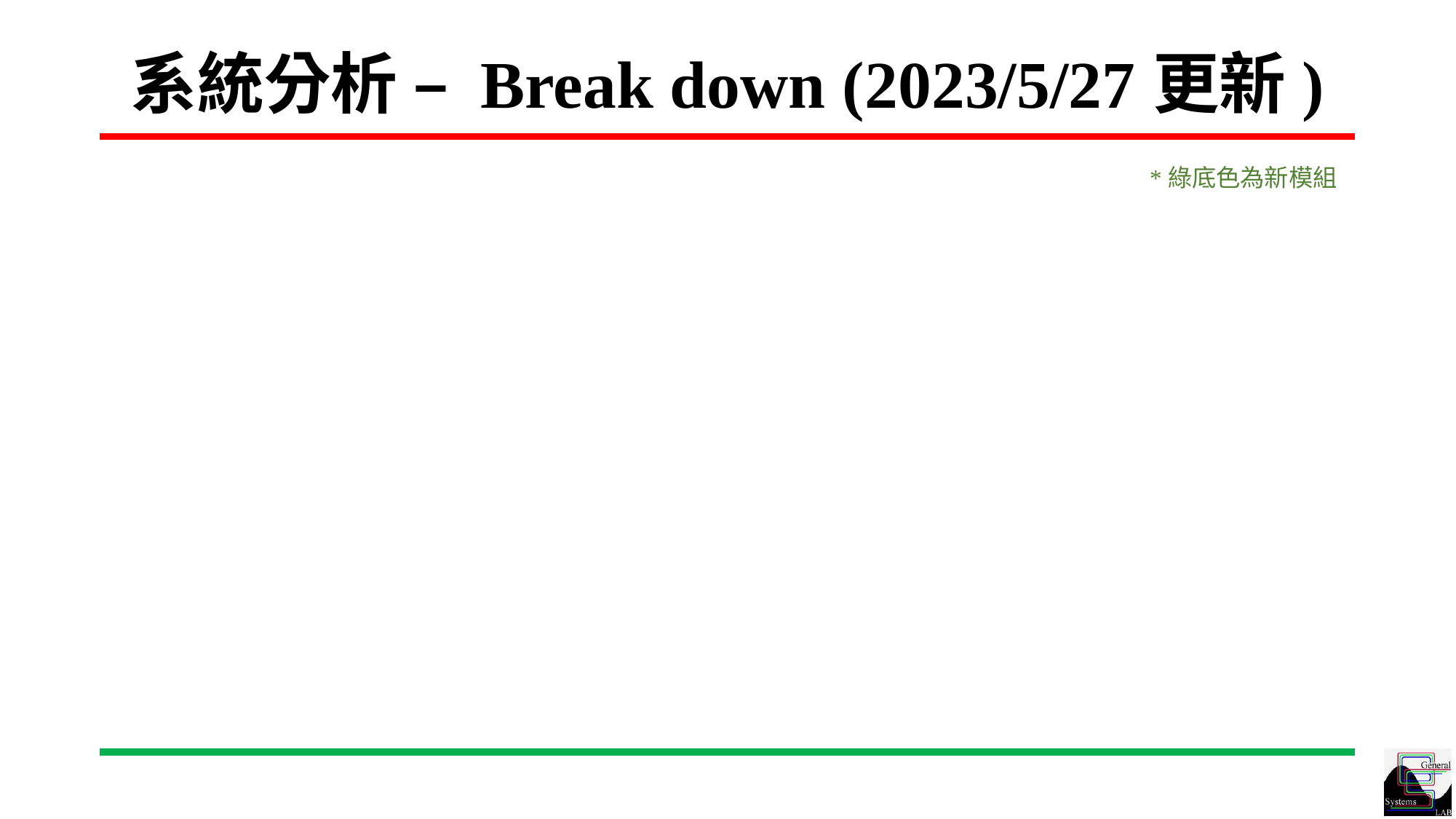

# 系統分析 – Break down (2023/5/27更新)
*綠底色為新模組